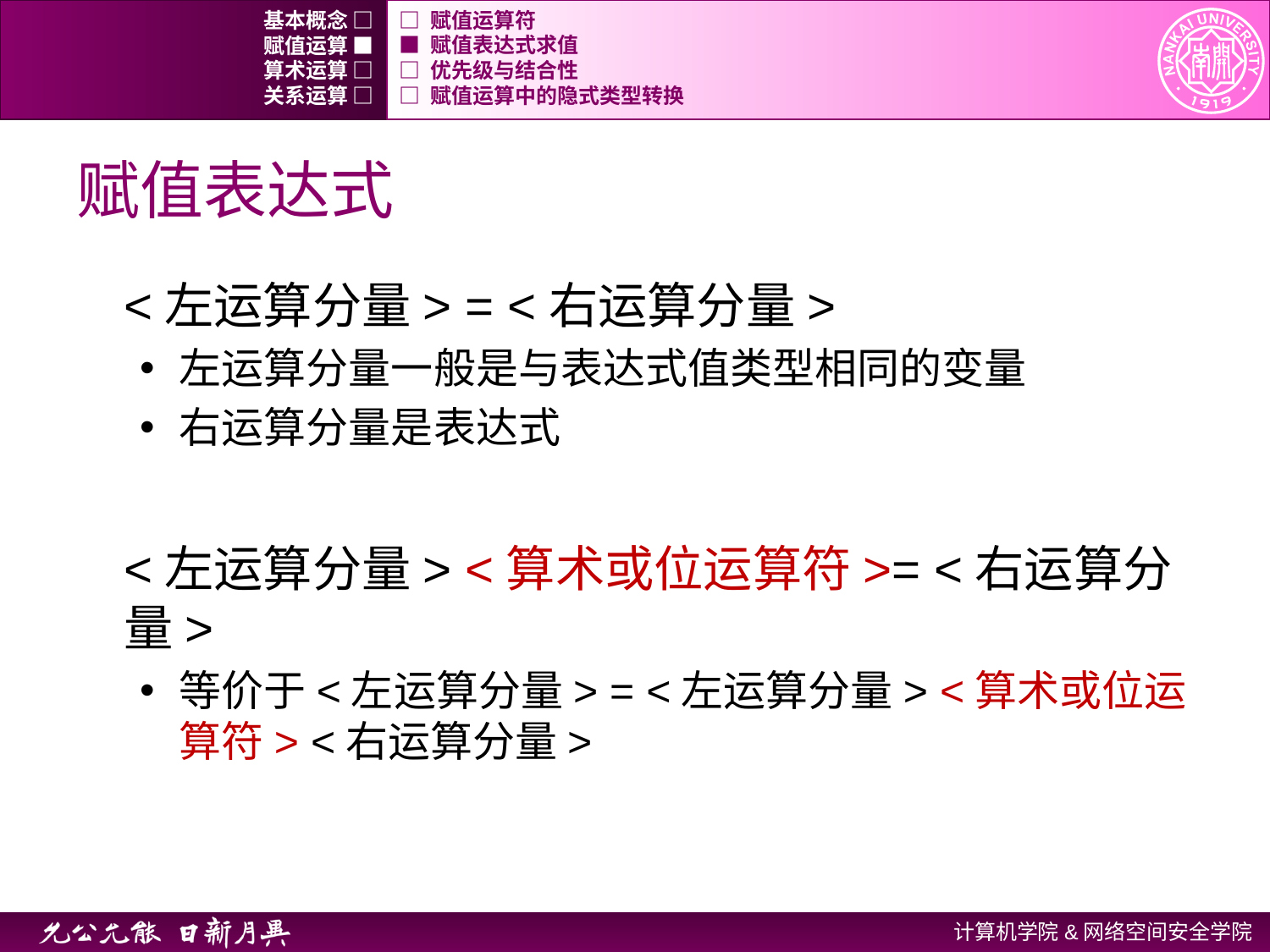

基本概念 □
□ 赋值运算符
赋值运算 ■
■ 赋值表达式求值
算术运算 □
□ 优先级与结合性
关系运算 □
□ 赋值运算中的隐式类型转换
# 赋值表达式
<左运算分量> = <右运算分量>
左运算分量一般是与表达式值类型相同的变量
右运算分量是表达式

<左运算分量> <算术或位运算符>= <右运算分量>
等价于<左运算分量> = <左运算分量> <算术或位运算符> <右运算分量>